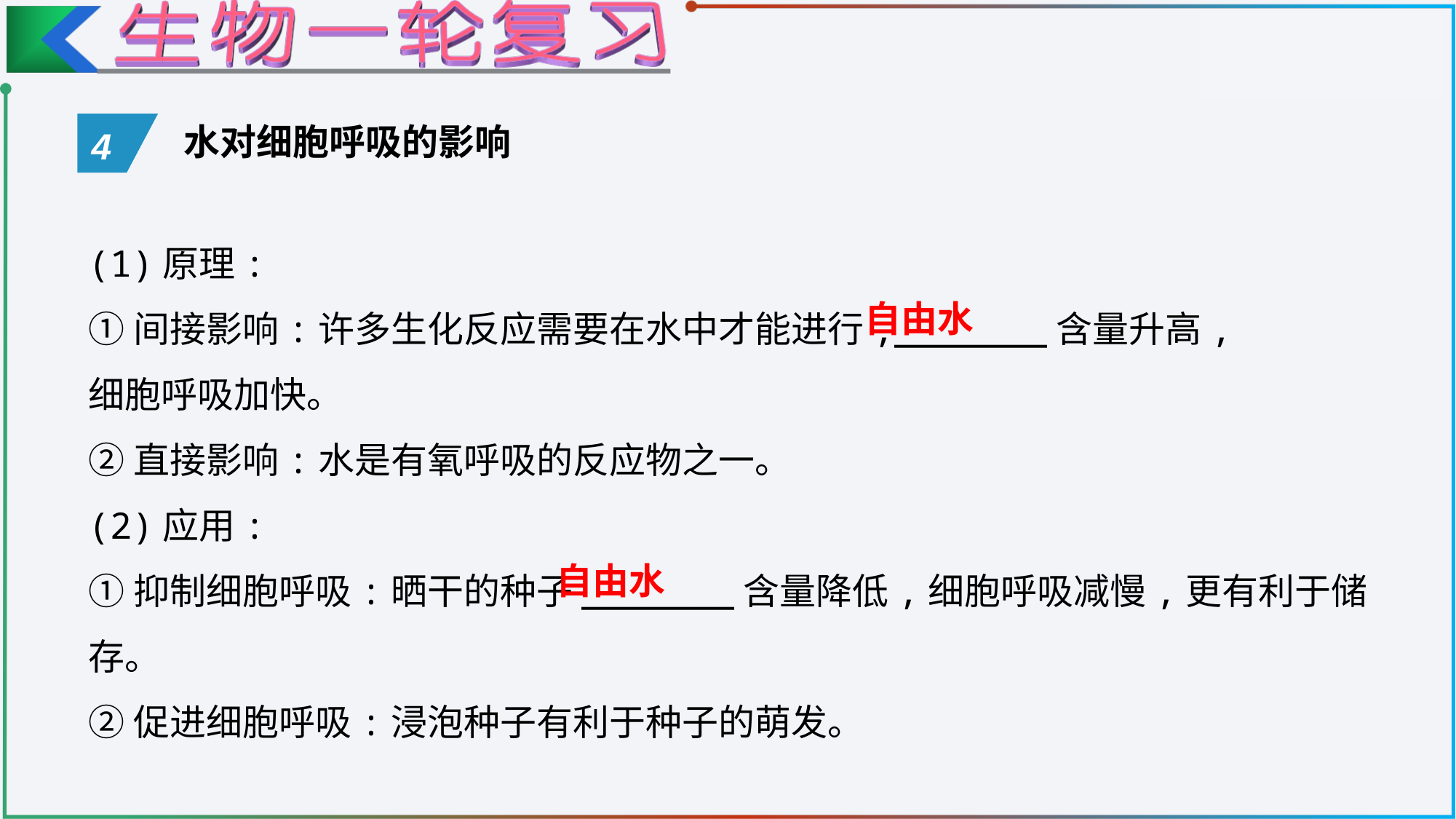

水对细胞呼吸的影响

4
(1)原理:
①间接影响:许多生化反应需要在水中才能进行,_______含量升高,
细胞呼吸加快。
②直接影响:水是有氧呼吸的反应物之一。
(2)应用:
①抑制细胞呼吸:晒干的种子_______含量降低,细胞呼吸减慢,更有利于储存。
②促进细胞呼吸:浸泡种子有利于种子的萌发。
自由水
自由水